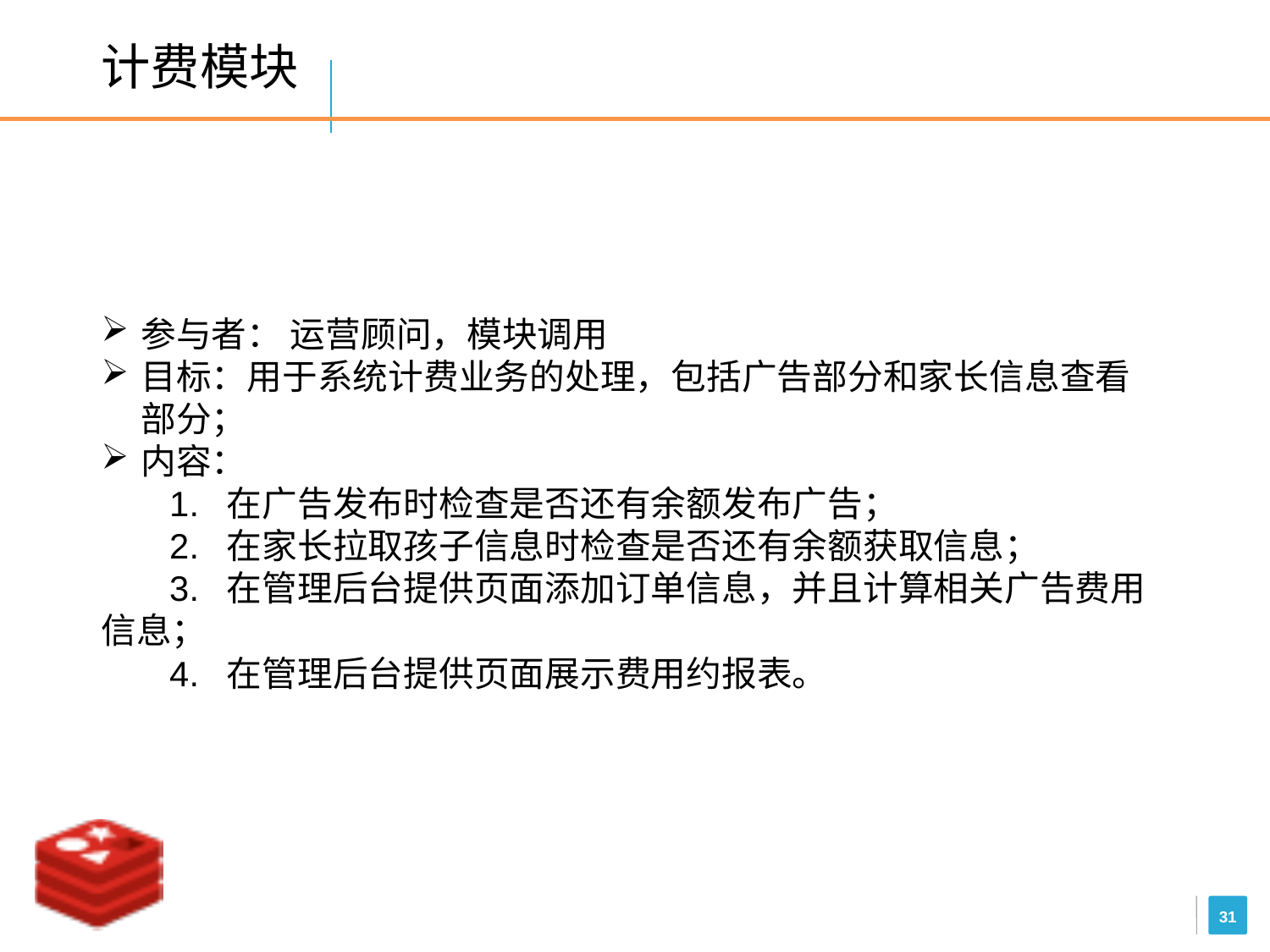

# 计费模块
参与者： 运营顾问，模块调用
目标：用于系统计费业务的处理，包括广告部分和家长信息查看部分；
内容：
       1.  在广告发布时检查是否还有余额发布广告；
       2.  在家长拉取孩子信息时检查是否还有余额获取信息；
       3.  在管理后台提供页面添加订单信息，并且计算相关广告费用信息；
       4.  在管理后台提供页面展示费用约报表。